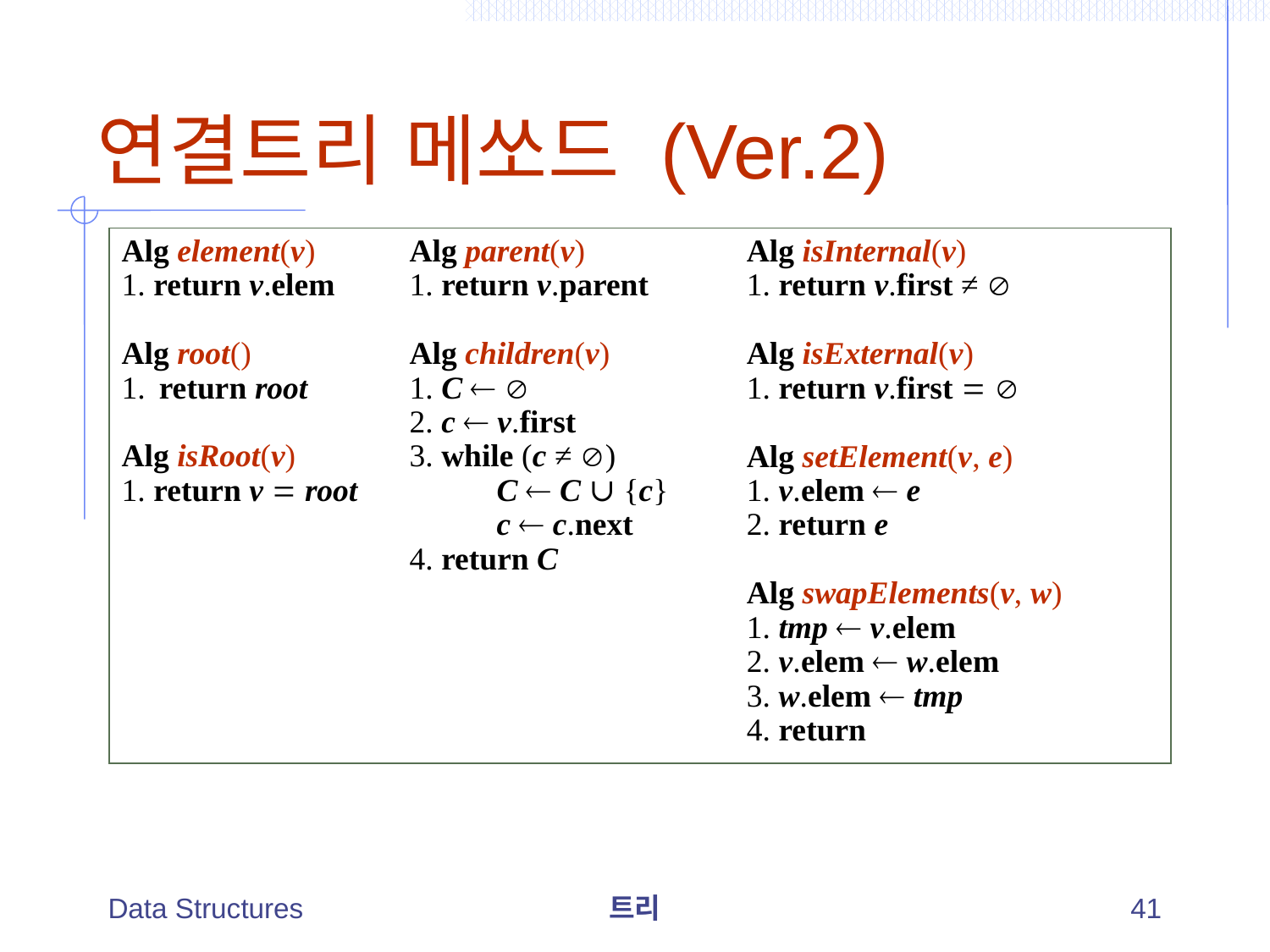

# 연결트리 메쏘드 (Ver.2)

Alg element(v)
1. return v.elem

Alg root()
1.	return root

Alg isRoot(v)
1. return v = root
Alg parent(v)
1. return v.parent

Alg children(v)
1. C ← ∅
2. c ← v.first
3. while (c ≠ ∅)
		C ← C ∪ {c}
		c ← c.next
4. return C
Alg isInternal(v)
1. return v.first ≠ ∅

Alg isExternal(v)
1. return v.first = ∅

Alg setElement(v, e)
1. v.elem ← e
2. return e

Alg swapElements(v, w)
1. tmp ← v.elem
2. v.elem ← w.elem
3. w.elem ← tmp
4. return
Data Structures
트리
41